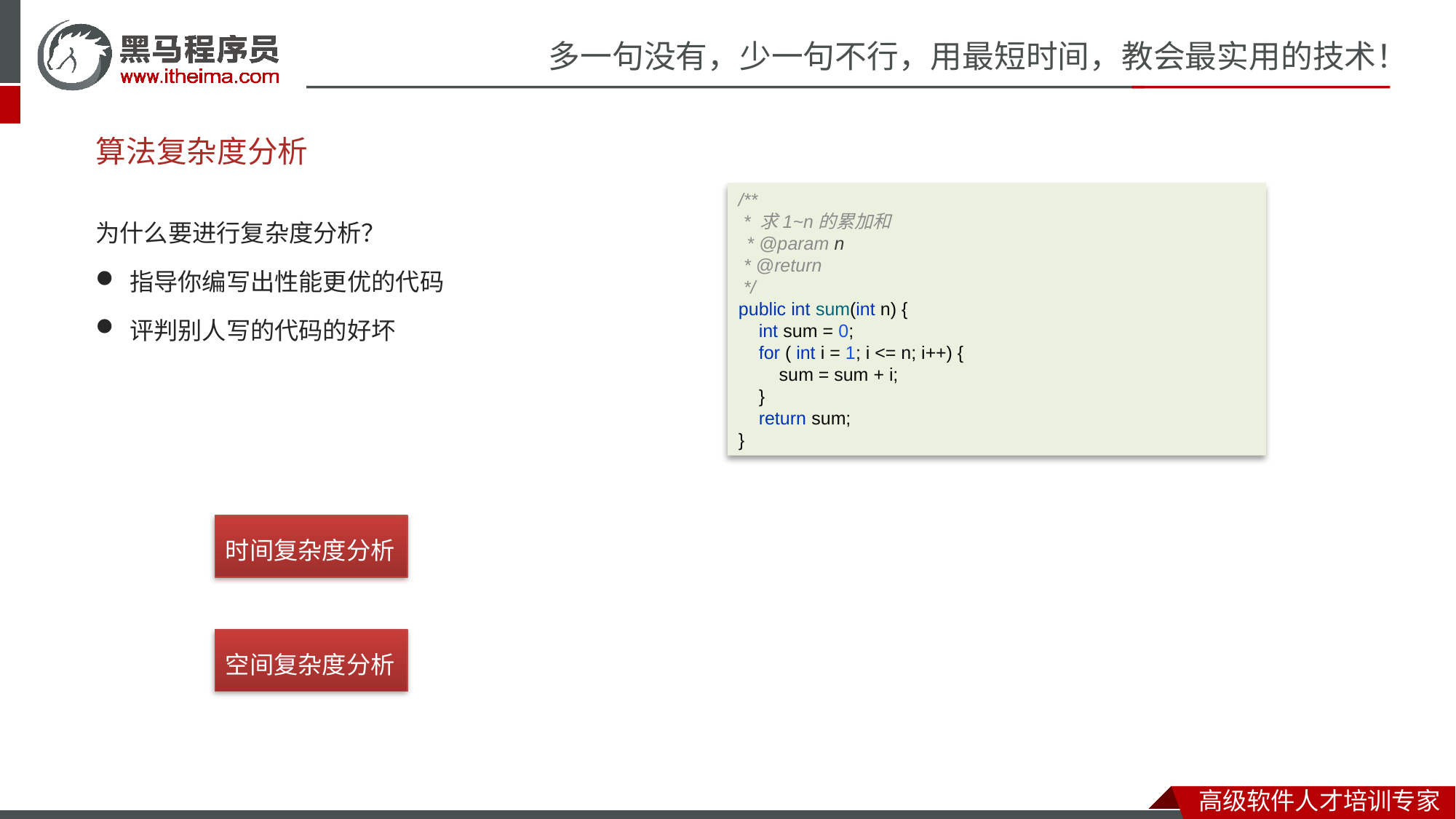

# 算法复杂度分析
/**
 * 求1~n的累加和
 * @param n
 * @return
 */
public int sum(int n) {
    int sum = 0;
    for ( int i = 1; i <= n; i++) {
        sum = sum + i;
    }
    return sum;
}
为什么要进行复杂度分析？
指导你编写出性能更优的代码
评判别人写的代码的好坏
时间复杂度分析
空间复杂度分析